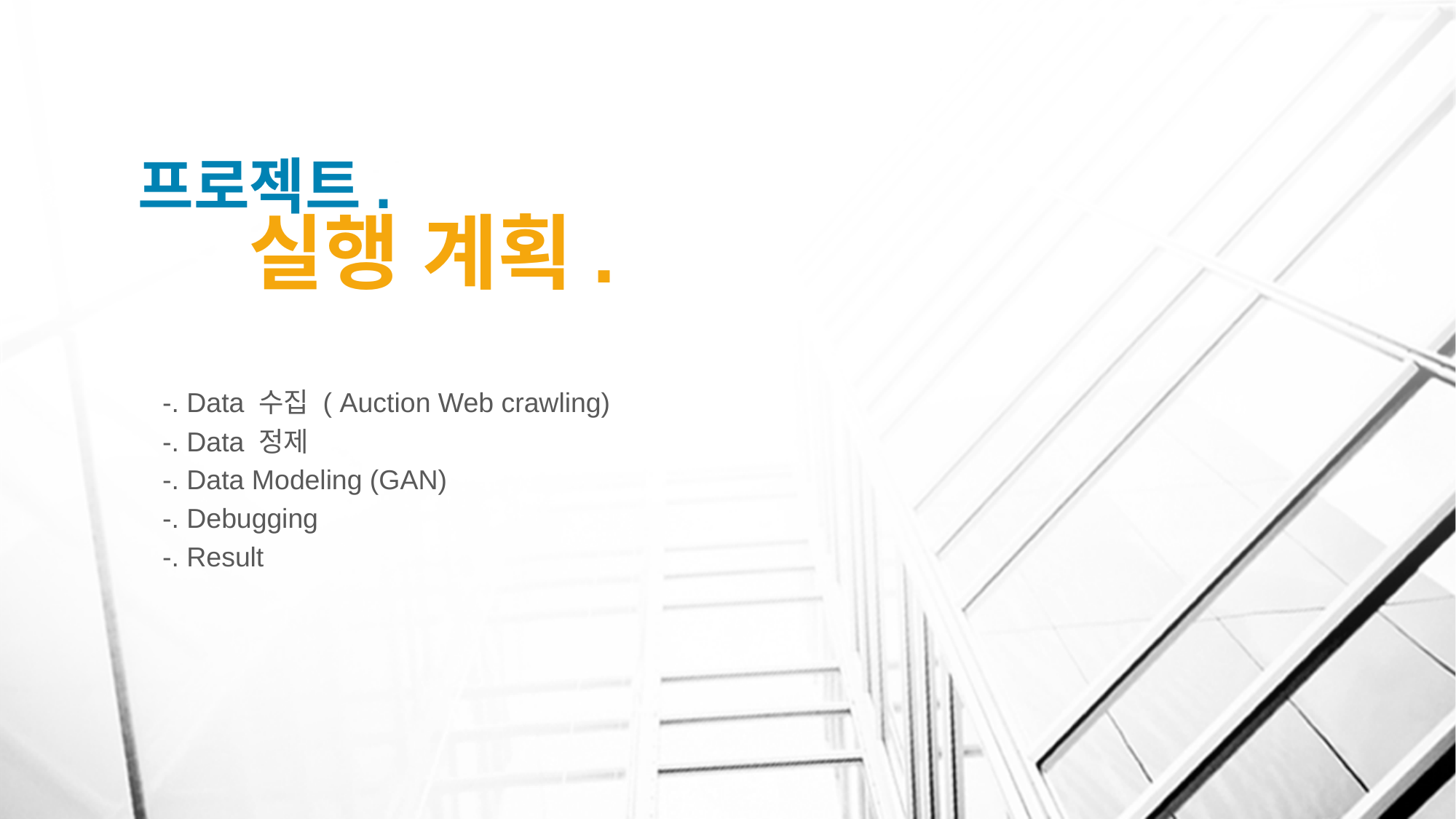

# 프로젝트. 실행 계획.
-. Data 수집 ( Auction Web crawling)
-. Data 정제
-. Data Modeling (GAN)
-. Debugging
-. Result